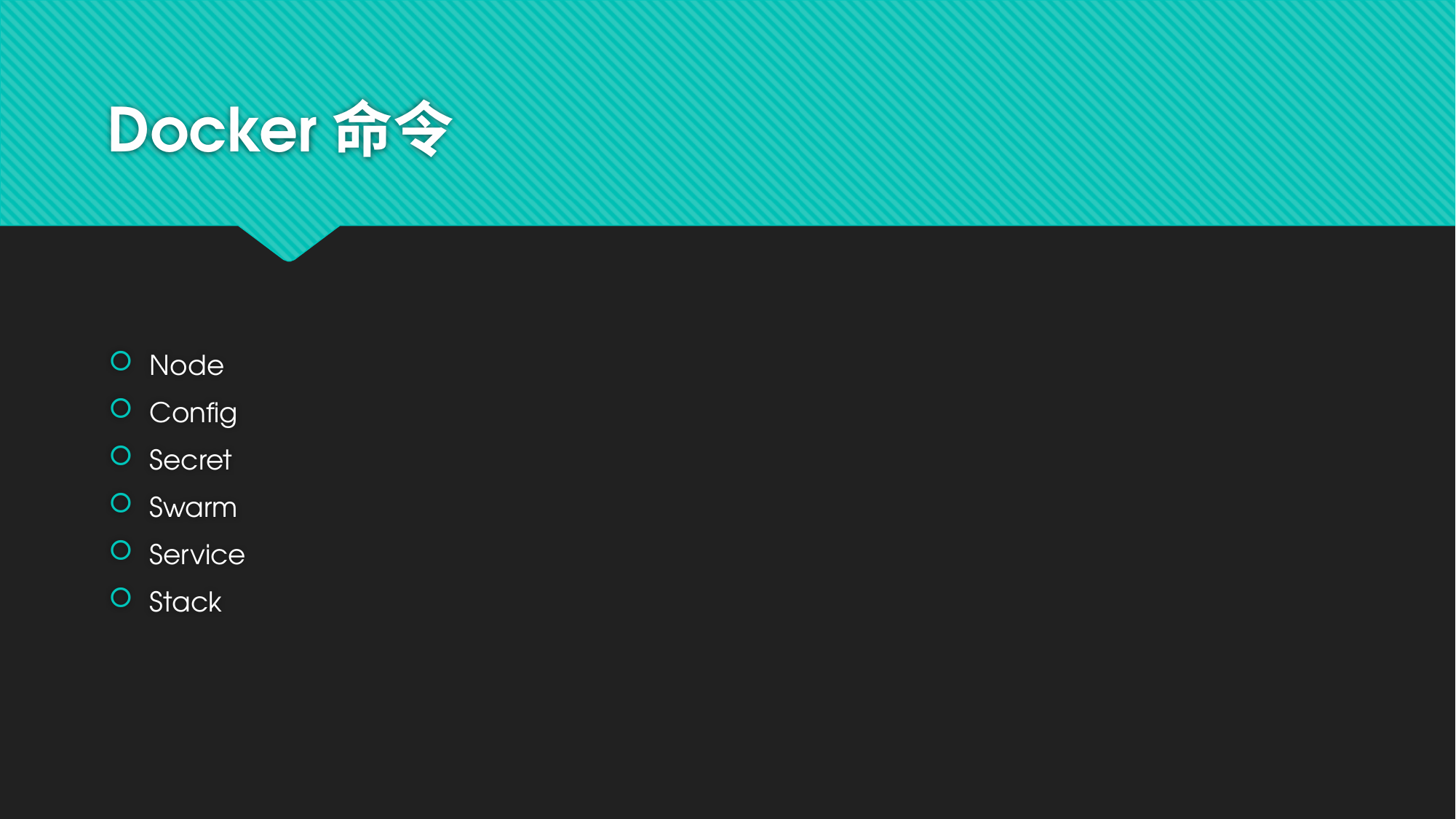

# Docker命令
Node
Config
Secret
Swarm
Service
Stack